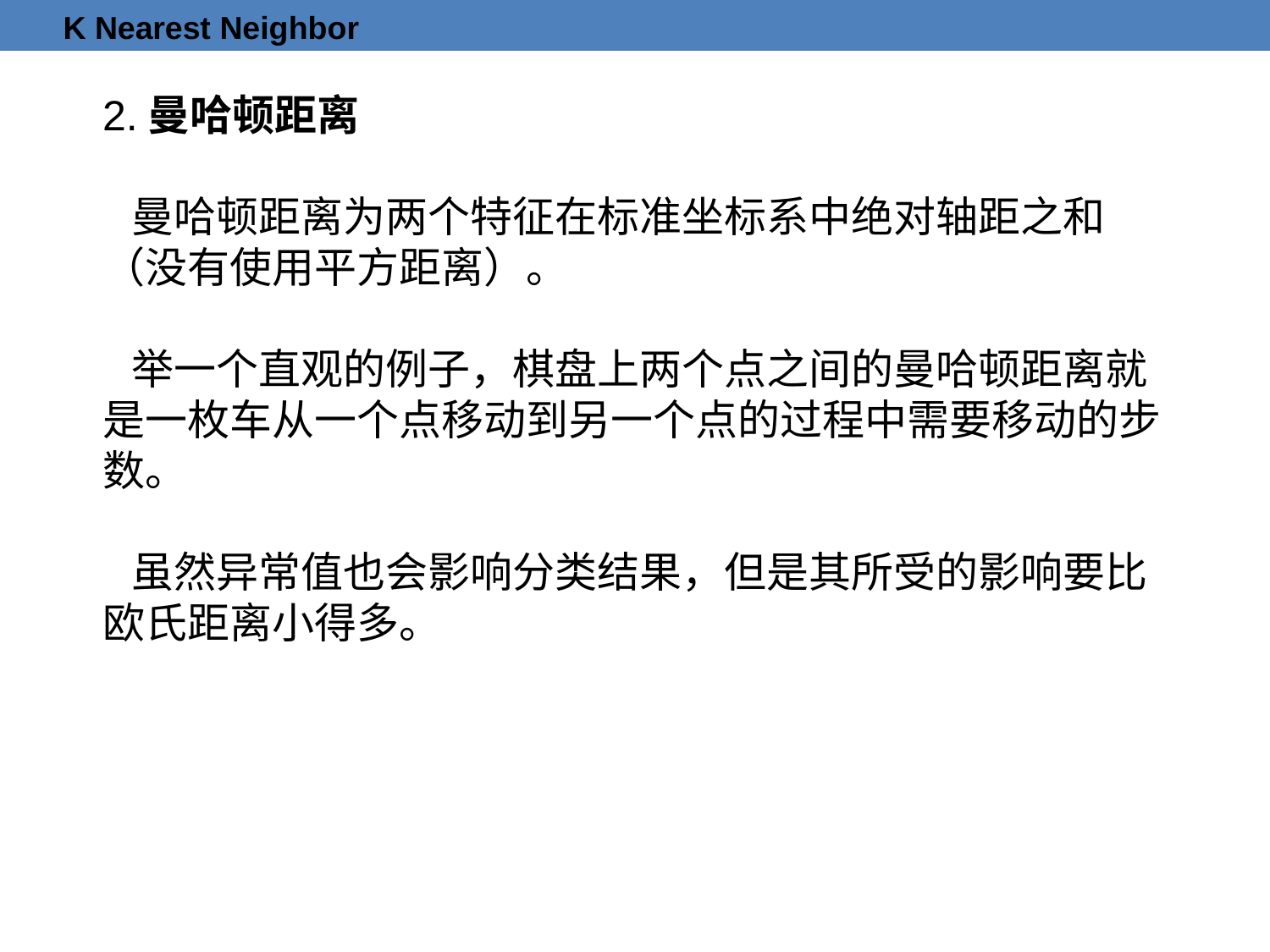

K Nearest Neighbor
2.曼哈顿距离

  曼哈顿距离为两个特征在标准坐标系中绝对轴距之和（没有使用平方距离）。

  举一个直观的例子，棋盘上两个点之间的曼哈顿距离就是一枚车从一个点移动到另一个点的过程中需要移动的步数。

  虽然异常值也会影响分类结果，但是其所受的影响要比欧氏距离小得多。